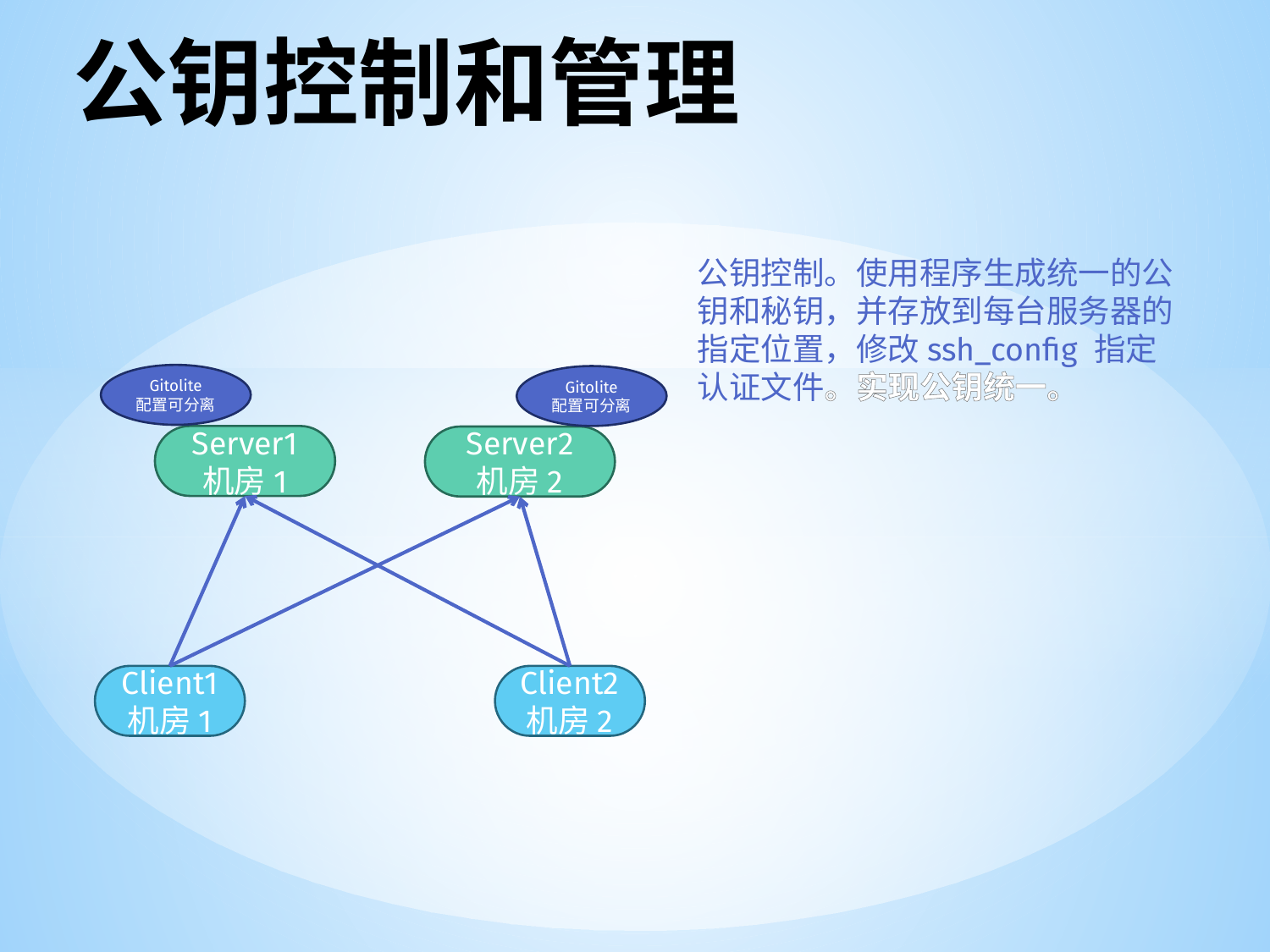

# 公钥控制和管理
公钥控制。使用程序生成统一的公钥和秘钥，并存放到每台服务器的
指定位置，修改ssh_config 指定认证文件。实现公钥统一。
Gitolite
配置可分离
Gitolite
配置可分离
Server1
机房1
Server2
机房2
Client1
机房1
Client2
机房2